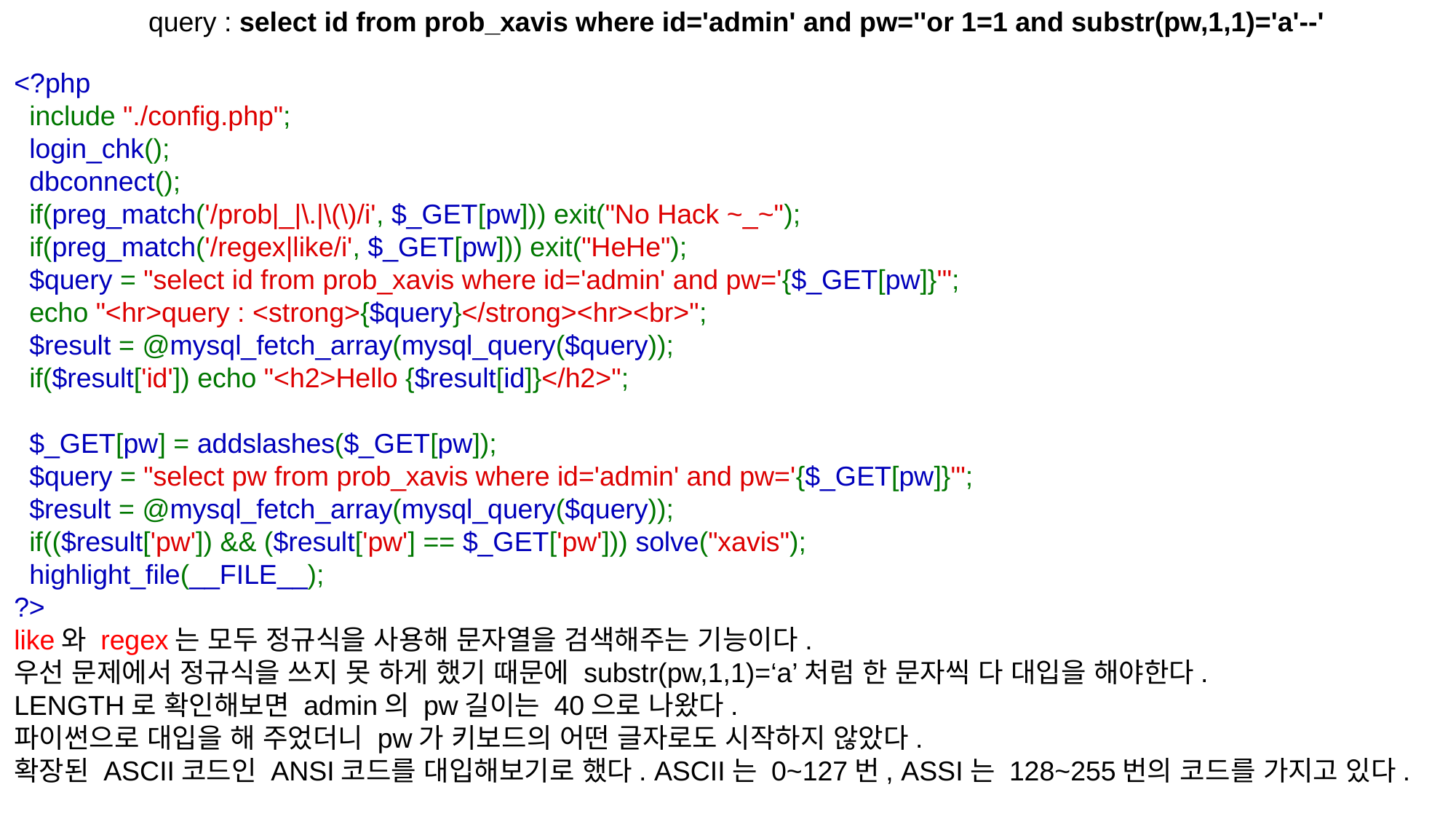

query : select id from prob_xavis where id='admin' and pw=''or 1=1 and substr(pw,1,1)='a'--'
<?php 
  include "./config.php"; 
  login_chk(); 
  dbconnect(); 
  if(preg_match('/prob|_|\.|\(\)/i', $_GET[pw])) exit("No Hack ~_~");
  if(preg_match('/regex|like/i', $_GET[pw])) exit("HeHe"); 
  $query = "select id from prob_xavis where id='admin' and pw='{$_GET[pw]}'"; 
  echo "<hr>query : <strong>{$query}</strong><hr><br>"; 
  $result = @mysql_fetch_array(mysql_query($query)); 
  if($result['id']) echo "<h2>Hello {$result[id]}</h2>"; 
   
  $_GET[pw] = addslashes($_GET[pw]); 
  $query = "select pw from prob_xavis where id='admin' and pw='{$_GET[pw]}'"; 
  $result = @mysql_fetch_array(mysql_query($query)); 
  if(($result['pw']) && ($result['pw'] == $_GET['pw'])) solve("xavis"); 
  highlight_file(__FILE__); 
?>
like와 regex는 모두 정규식을 사용해 문자열을 검색해주는 기능이다.
우선 문제에서 정규식을 쓰지 못 하게 했기 때문에 substr(pw,1,1)=‘a’처럼 한 문자씩 다 대입을 해야한다.
LENGTH로 확인해보면 admin의 pw길이는 40으로 나왔다.
파이썬으로 대입을 해 주었더니 pw가 키보드의 어떤 글자로도 시작하지 않았다.
확장된 ASCII코드인 ANSI코드를 대입해보기로 했다. ASCII는 0~127번, ASSI는 128~255번의 코드를 가지고 있다.